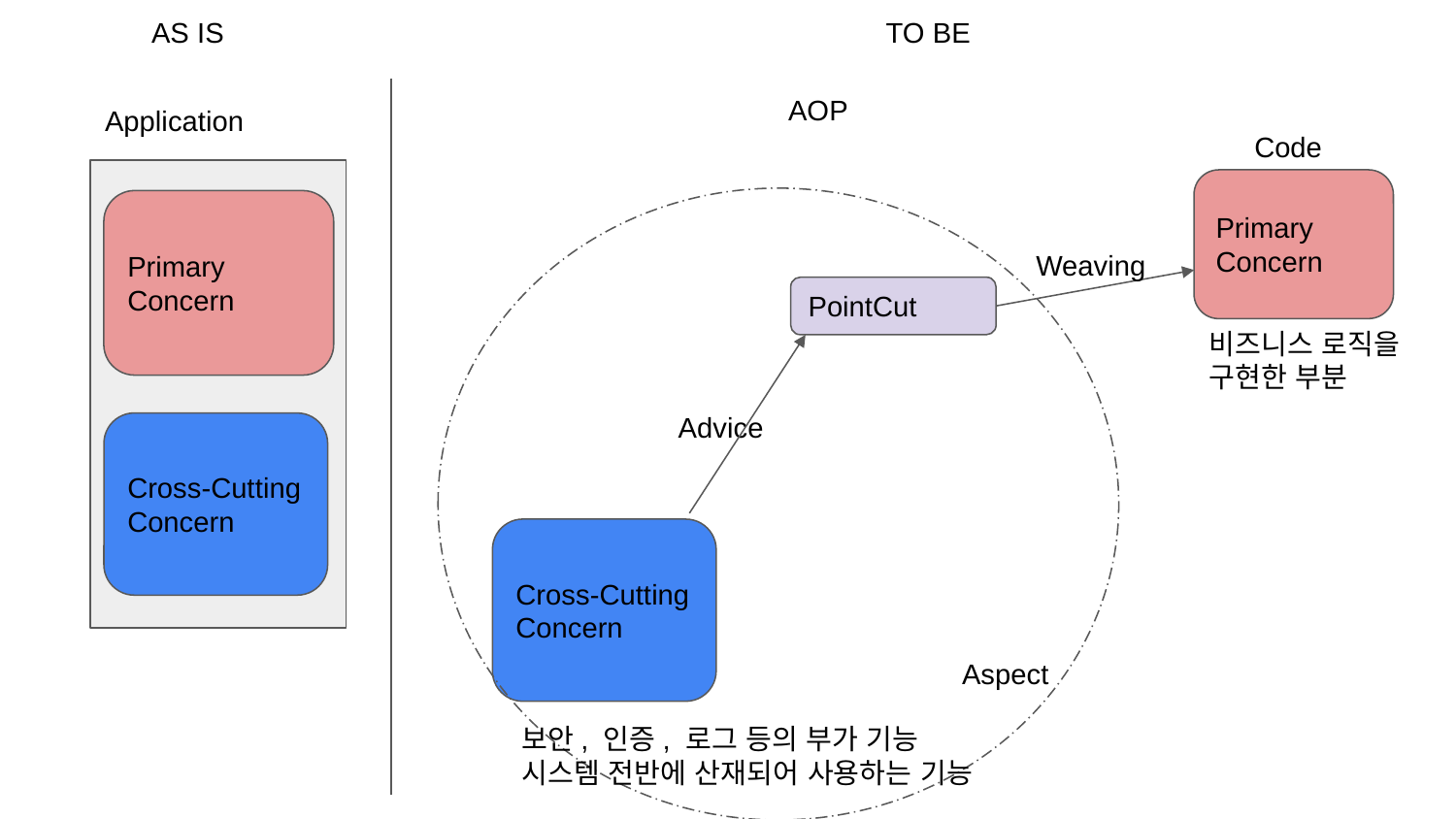

AS IS
TO BE
AOP
Application
Code

Primary Concern

Primary Concern
Weaving
PointCut
비즈니스 로직을 구현한 부분
Advice
Cross-Cutting Concern
Cross-Cutting Concern
Aspect
보안, 인증, 로그 등의 부가 기능
시스템 전반에 산재되어 사용하는 기능